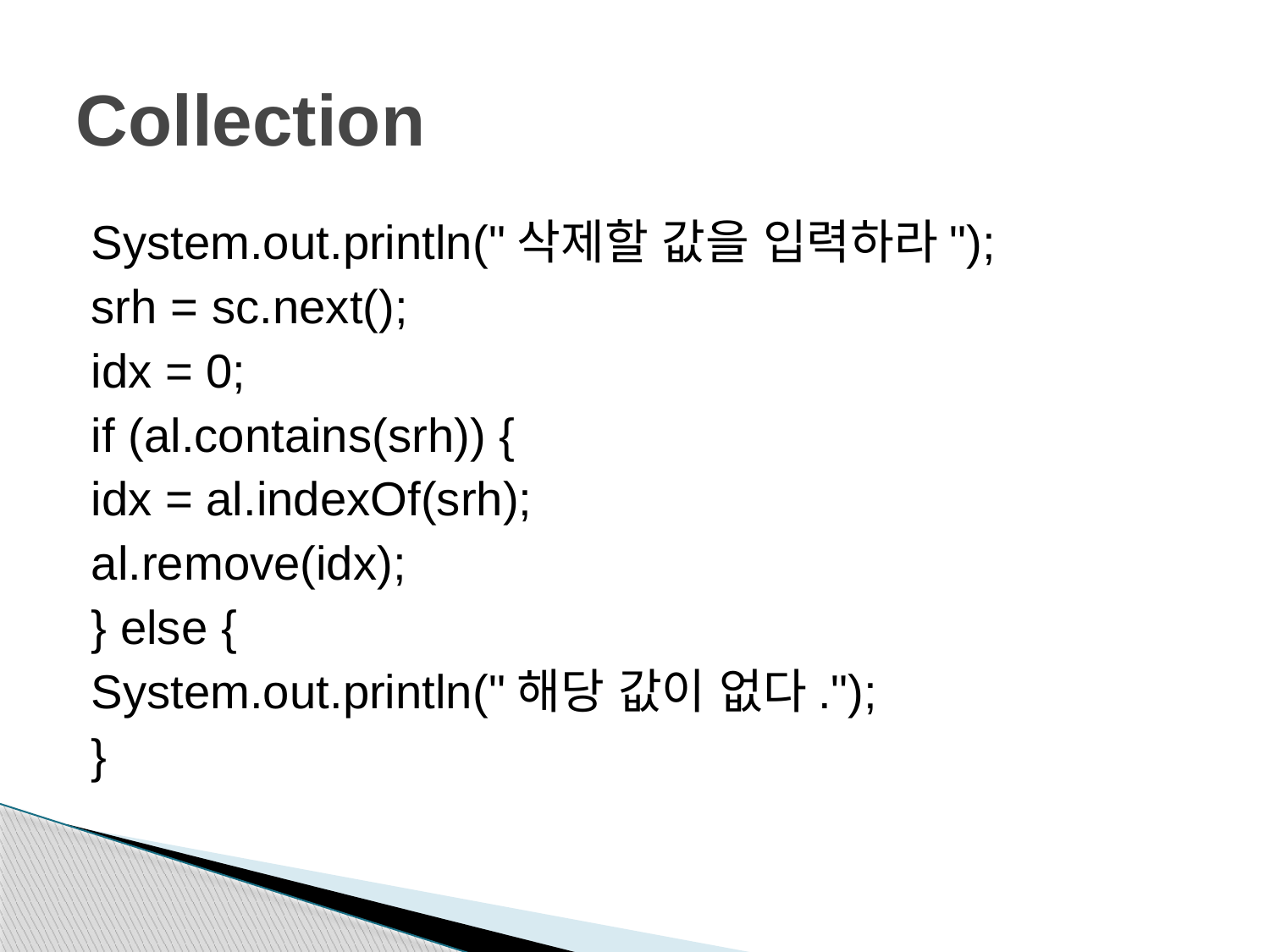

# Collection
System.out.println("삭제할 값을 입력하라");
srh = sc.next();
idx = 0;
if (al.contains(srh)) {
idx = al.indexOf(srh);
al.remove(idx);
} else {
System.out.println("해당 값이 없다.");
}